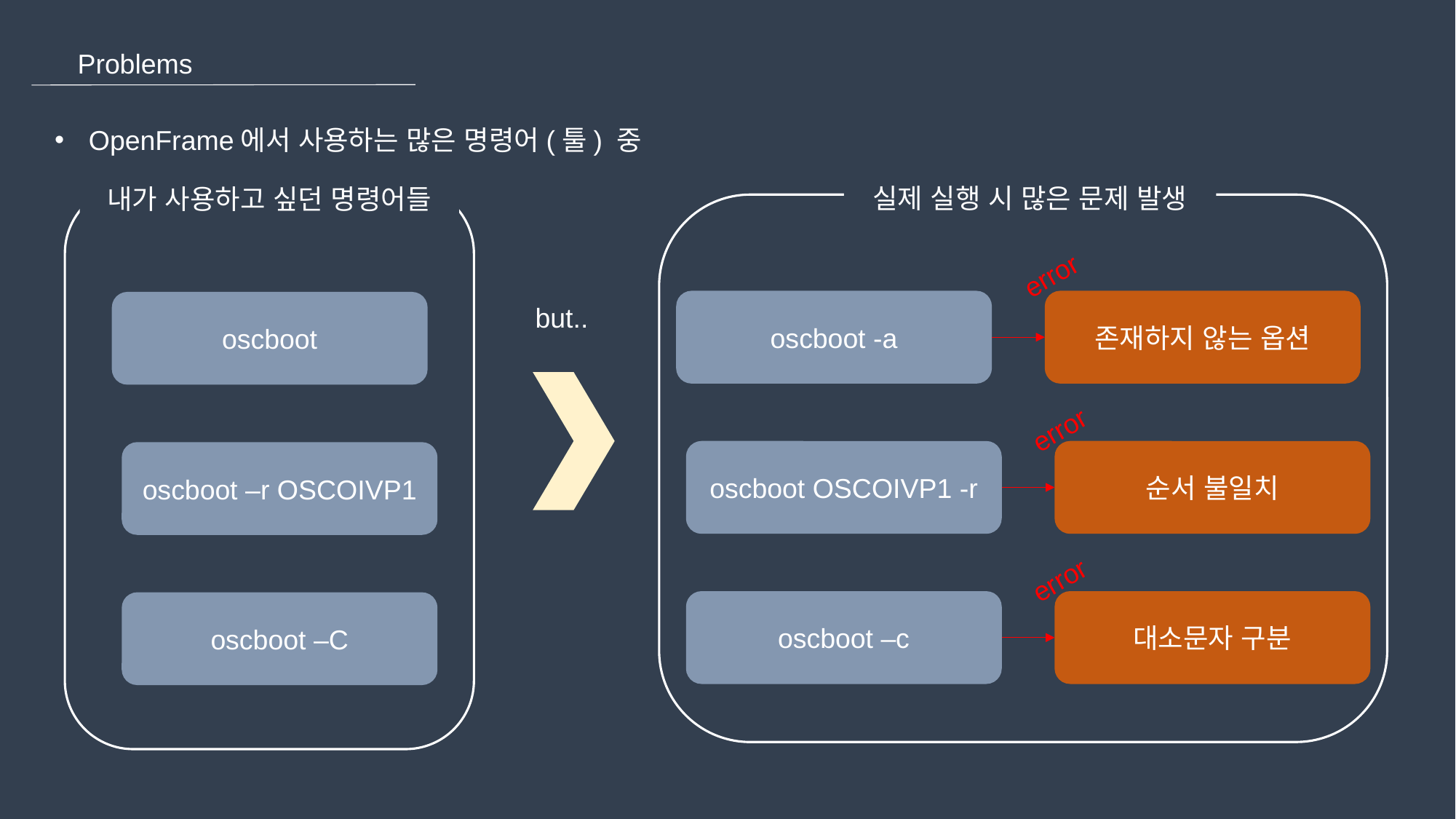

Problems
OpenFrame에서 사용하는 많은 명령어(툴) 중
실제 실행 시 많은 문제 발생
내가 사용하고 싶던 명령어들

error
oscboot -a
존재하지 않는 옵션
oscboot
but..

error
oscboot OSCOIVP1 -r
순서 불일치
oscboot –r OSCOIVP1
error
oscboot –c
대소문자 구분
oscboot –C